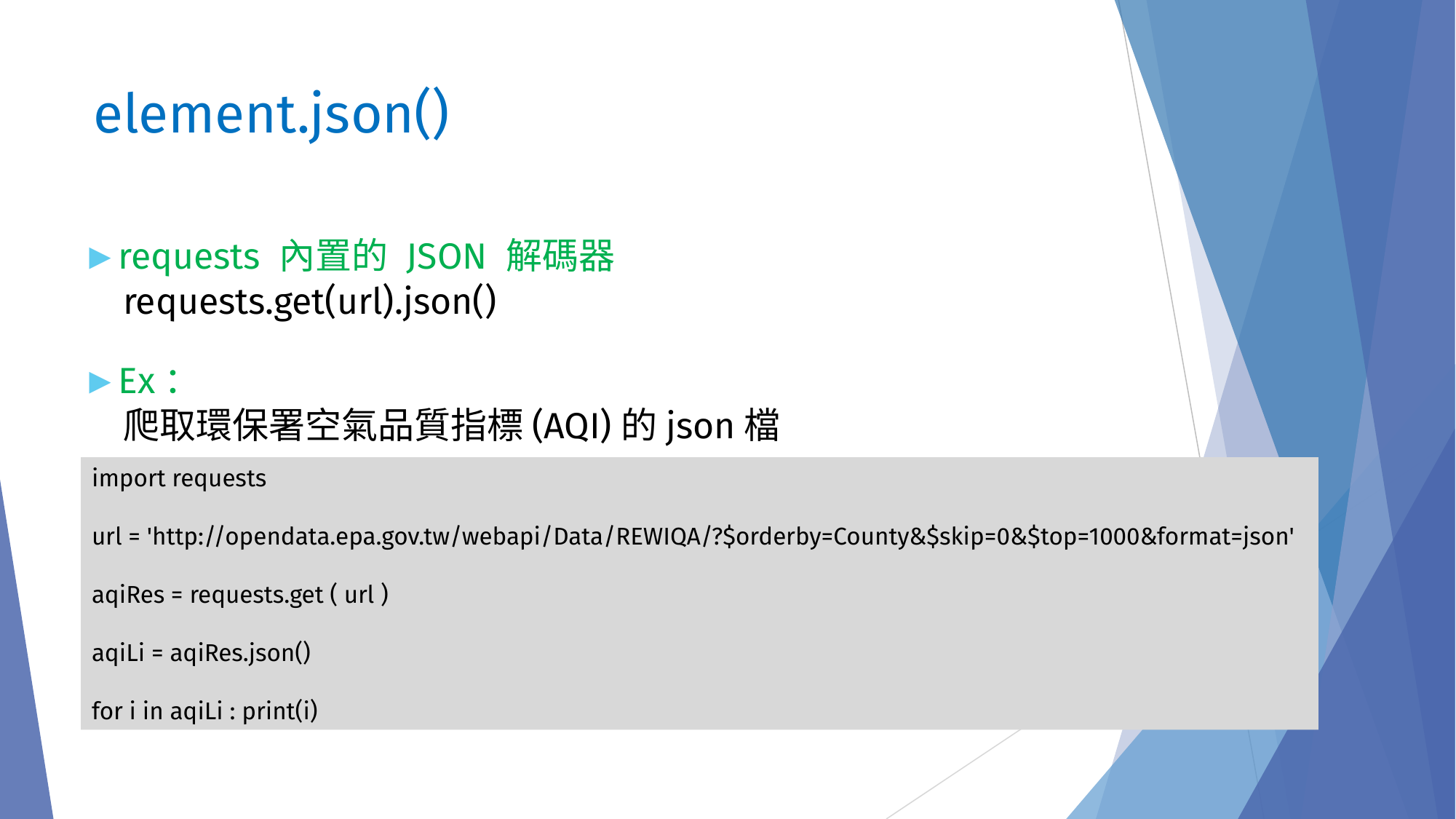

# element.json()
►requests 內置的 JSON 解碼器
	requests.get(url).json()

►Ex：
	爬取環保署空氣品質指標(AQI)的json檔
import requests
url = 'http://opendata.epa.gov.tw/webapi/Data/REWIQA/?$orderby=County&$skip=0&$top=1000&format=json'

aqiRes = requests.get ( url )

aqiLi = aqiRes.json()

for i in aqiLi : print(i)